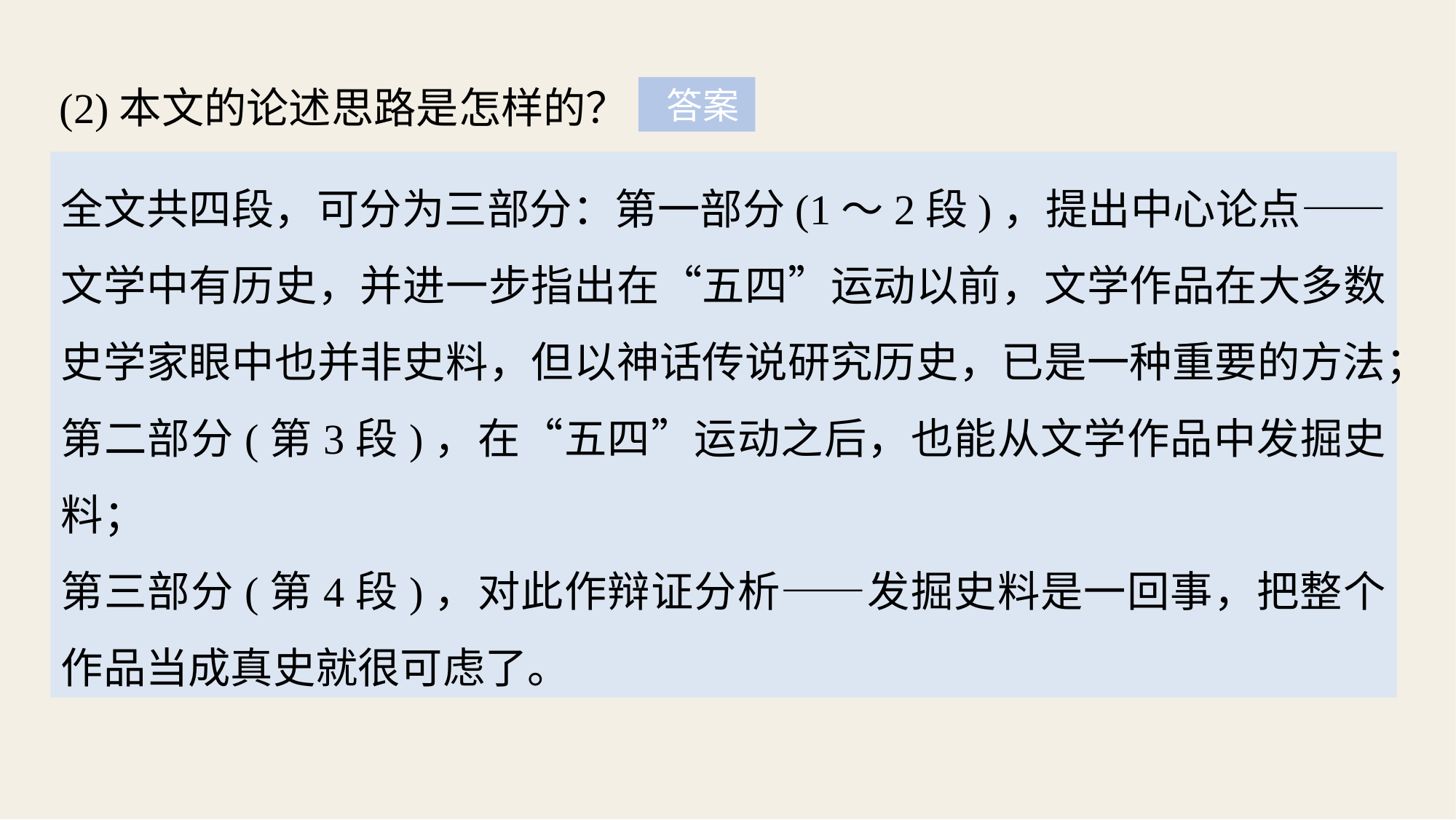

(2)本文的论述思路是怎样的？
 答案
全文共四段，可分为三部分：第一部分(1～2段)，提出中心论点——文学中有历史，并进一步指出在“五四”运动以前，文学作品在大多数史学家眼中也并非史料，但以神话传说研究历史，已是一种重要的方法；
第二部分(第3段)，在“五四”运动之后，也能从文学作品中发掘史料；
第三部分(第4段)，对此作辩证分析——发掘史料是一回事，把整个作品当成真史就很可虑了。